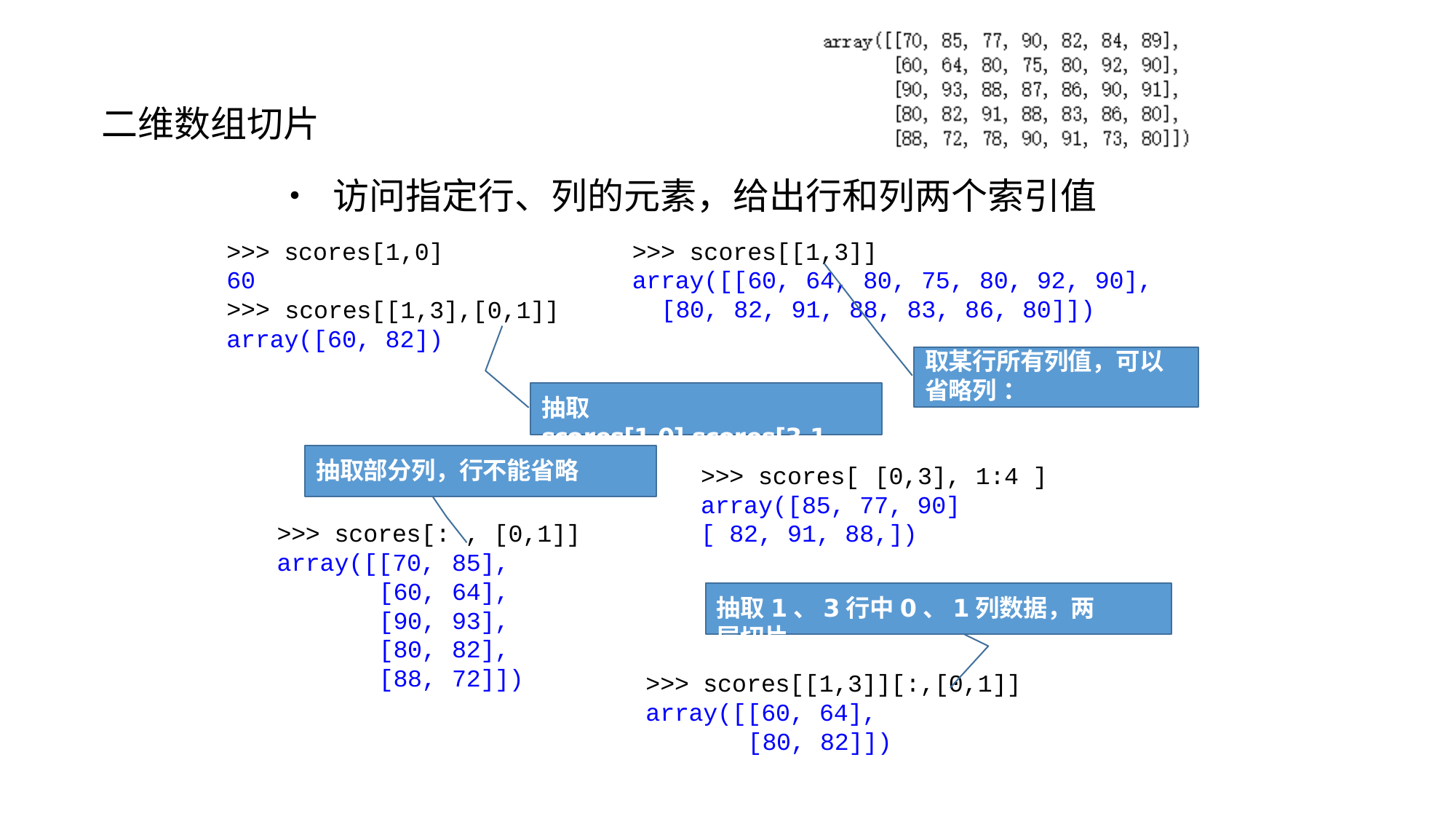

# 二维数组切片
• 访问指定行、列的元素，给出行和列两个索引值
>>> scores[1,0]
60
>>>
>>> scores[[1,3]]
array([[60, 64, 80, 75, 80, 92, 90],
[80, 82, 91, 88, 83, 86, 80]])

scores[[1,3],[0,1]]
array([60, 82])

取某行所有列值，可以 省略列 ：

抽取scores[1,0],scores[3,1]

抽取部分列，行不能省略
>>> scores[ [0,3], 1:4 ]
array([85, 77, 90]
[ 82, 91, 88,])

>>> scores[: , [0,1]]
array([[70,
[60,
[90,
[80,
[88,
85],
64],
93],
82],
72]])

抽取1、3行中0、1列数据，两层切片

>>> scores[[1,3]][:,[0,1]]
array([[60, 64],
[80, 82]])